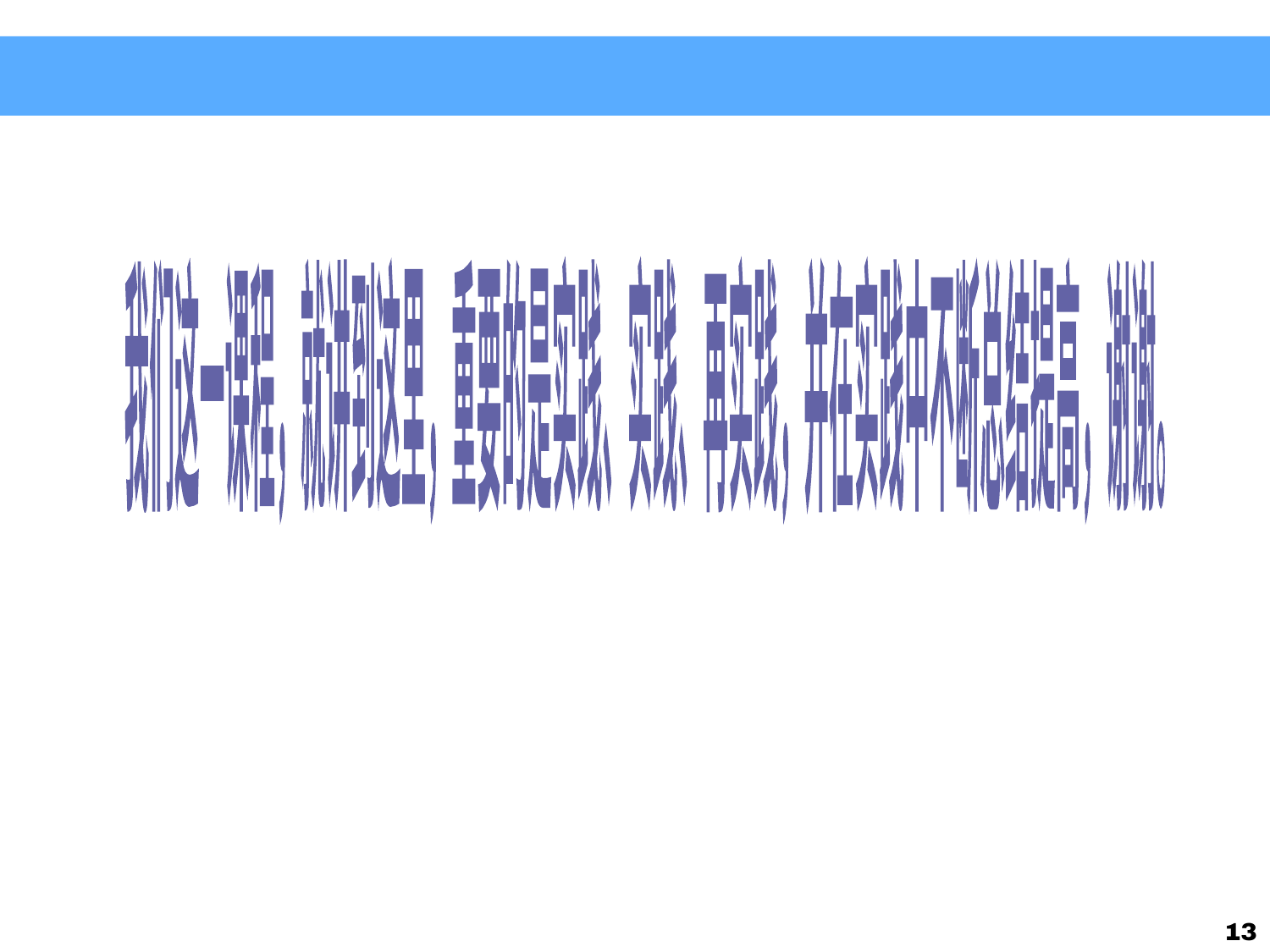

我们这一课程，就讲到这里，重要的是实践、实践、再实践，并在实践中不断总结提高，谢谢。
13